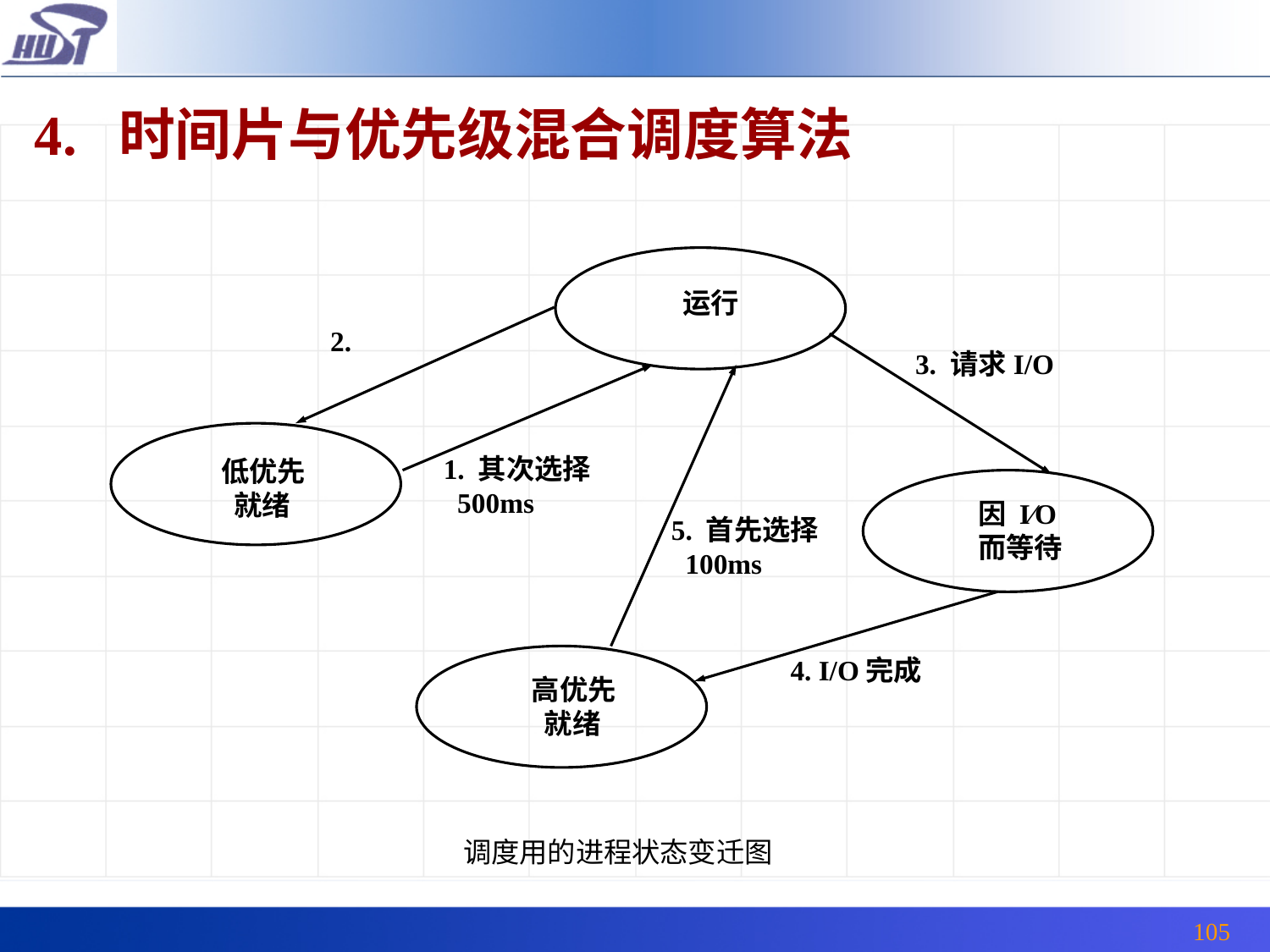

4.  时间片与优先级混合调度算法

 运行

2.

3. 请求I/O

1. 其次选择
  500ms
   低优先
     就绪

 因 I∕O
 而等待

5. 首先选择
  100ms

4. I/O完成
 高优先
   就绪

调度用的进程状态变迁图
105